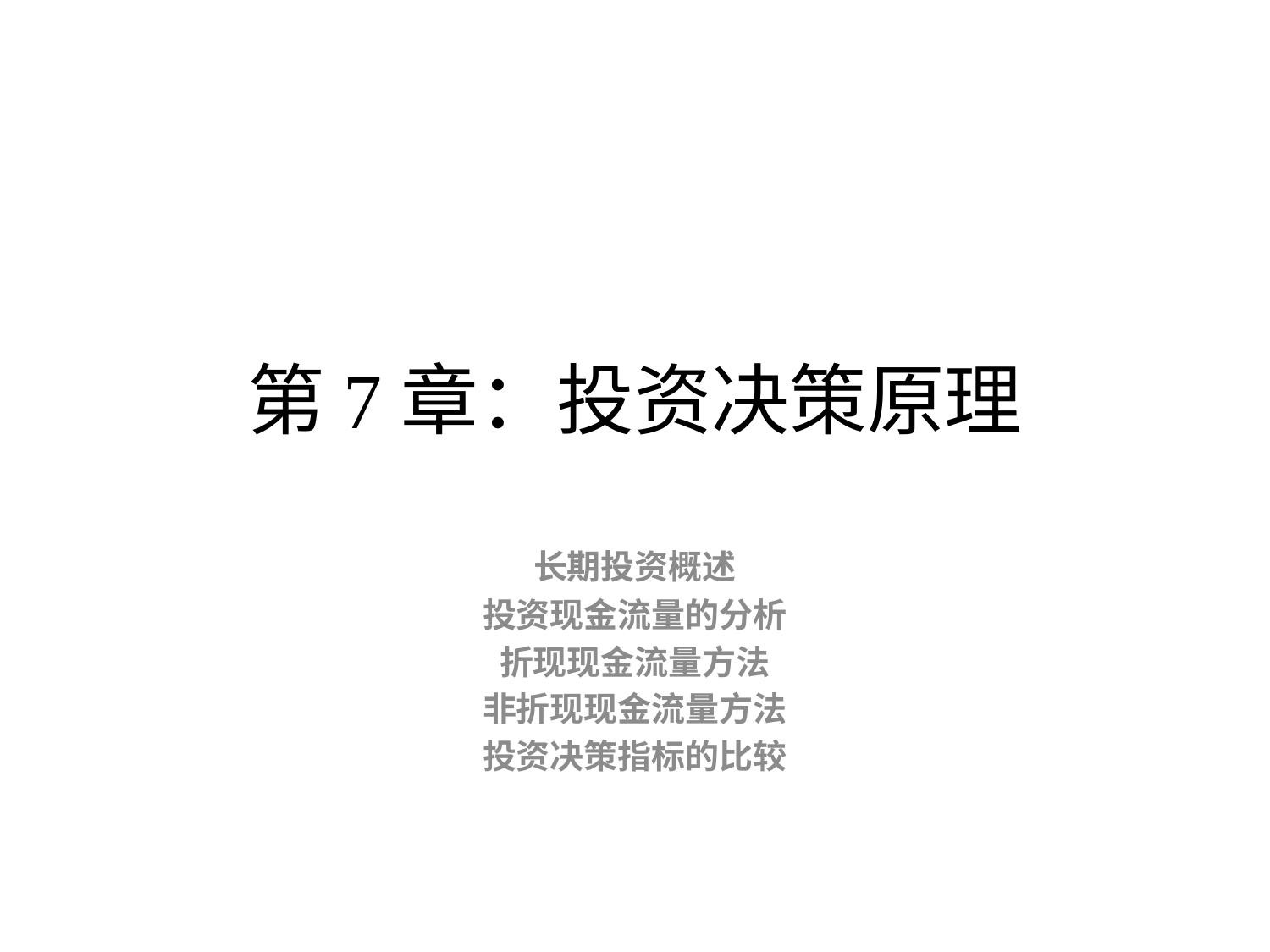

# 第7章：投资决策原理
长期投资概述
投资现金流量的分析
折现现金流量方法
非折现现金流量方法
投资决策指标的比较